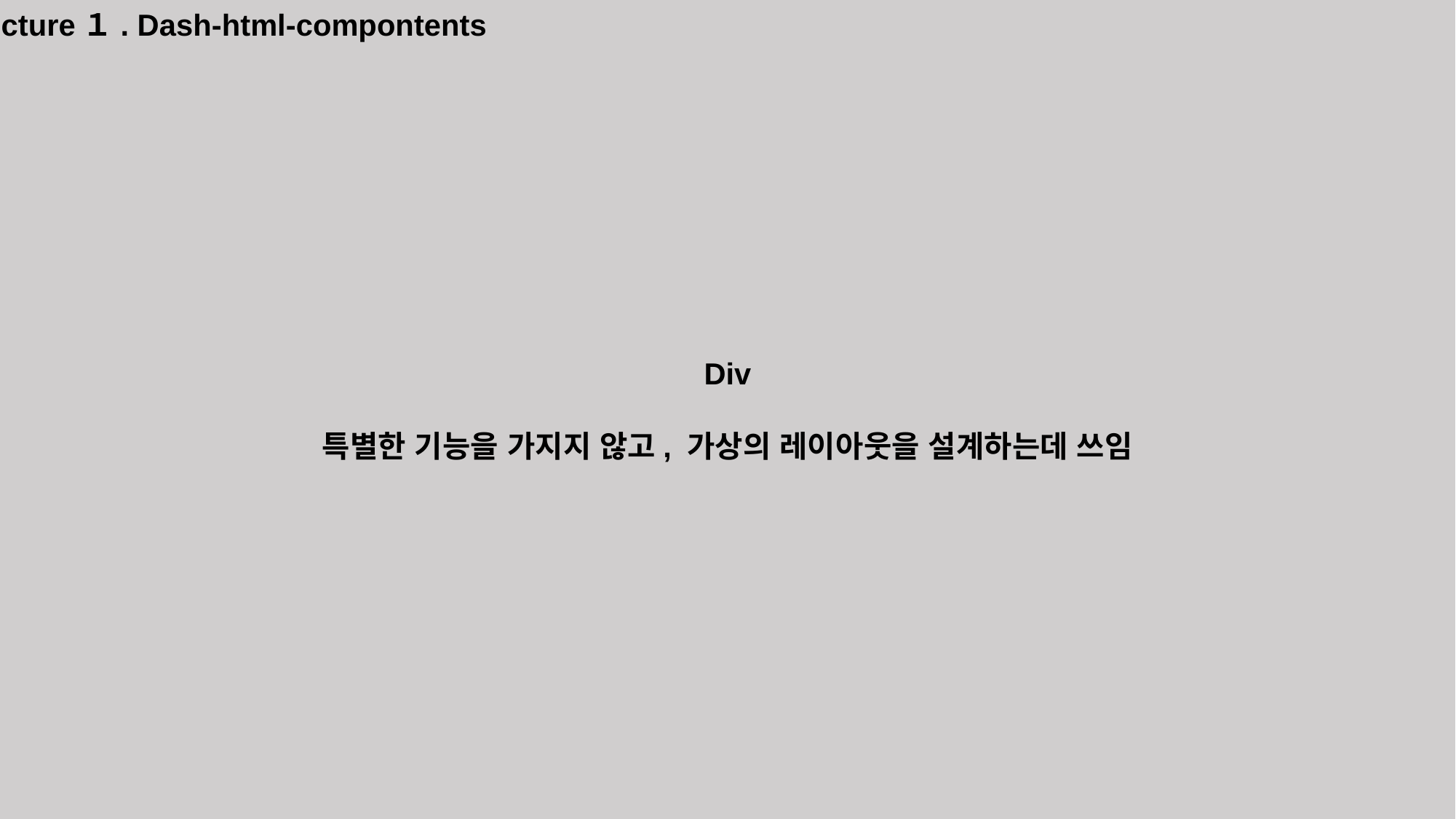

Lecture１. Dash-html-compontents
Div

특별한 기능을 가지지 않고, 가상의 레이아웃을 설계하는데 쓰임